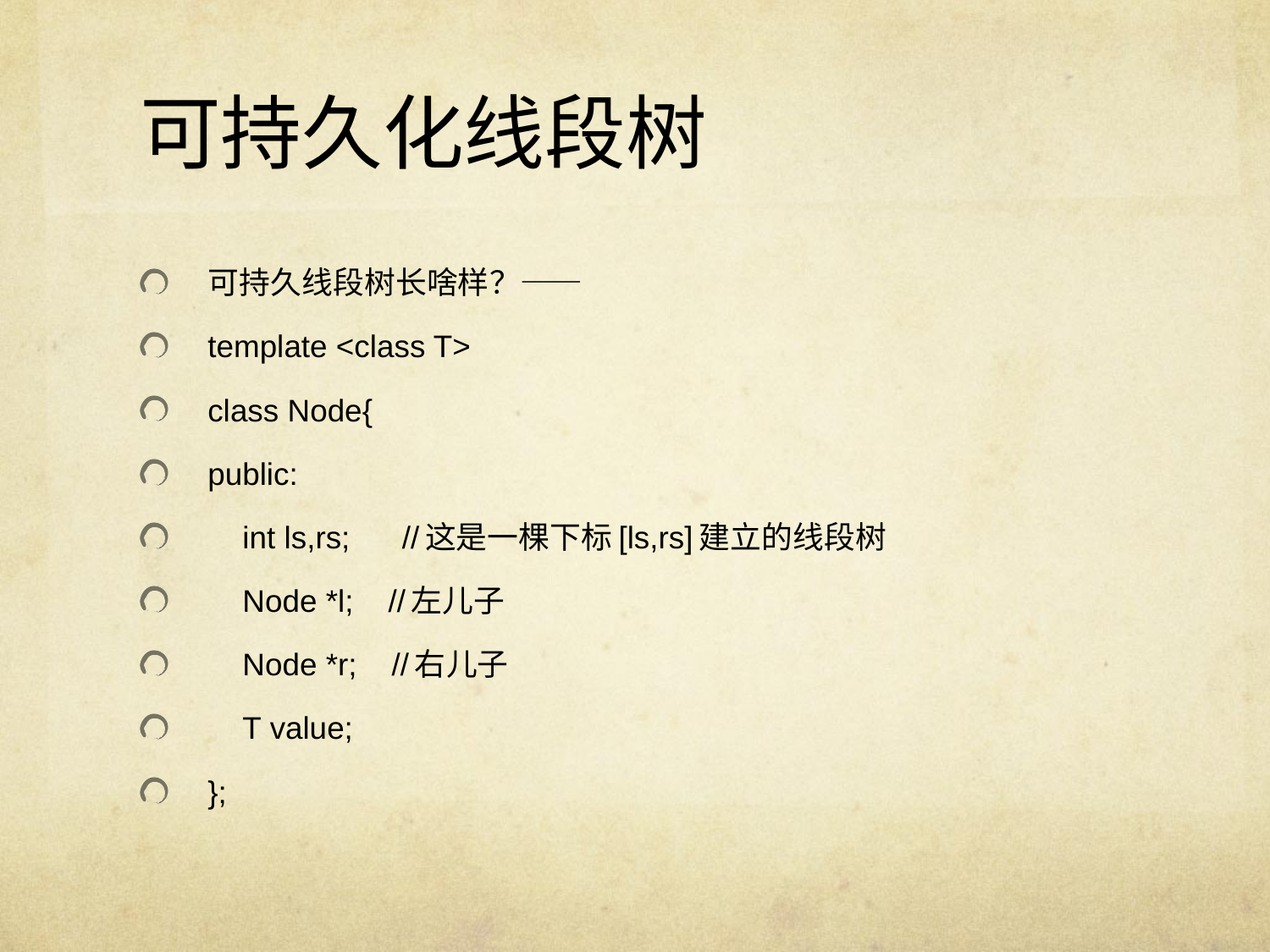

# 可持久化线段树
可持久线段树长啥样？——
template <class T>
class Node{
public:
    int ls,rs;      //这是一棵下标[ls,rs]建立的线段树
    Node *l;    //左儿子
    Node *r;    //右儿子
    T value;
};